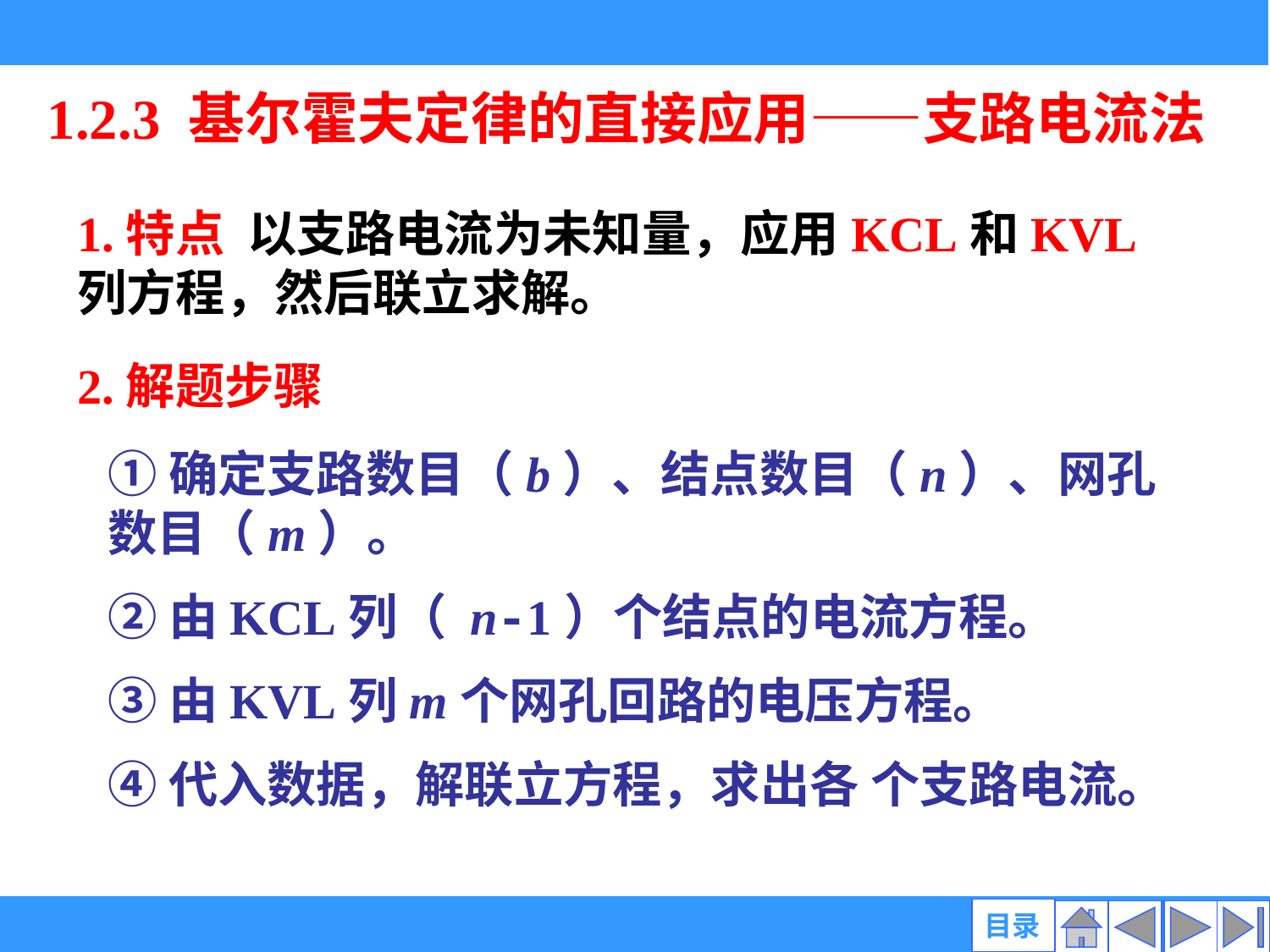

1.2.3 基尔霍夫定律的直接应用——支路电流法
1.特点  以支路电流为未知量，应用KCL和KVL 列方程，然后联立求解。
2.解题步骤
①确定支路数目（b）、结点数目（n）、网孔数目（m）。
②由KCL列（ n-1）个结点的电流方程。
③由KVL列m个网孔回路的电压方程。
④代入数据，解联立方程，求出各 个支路电流。